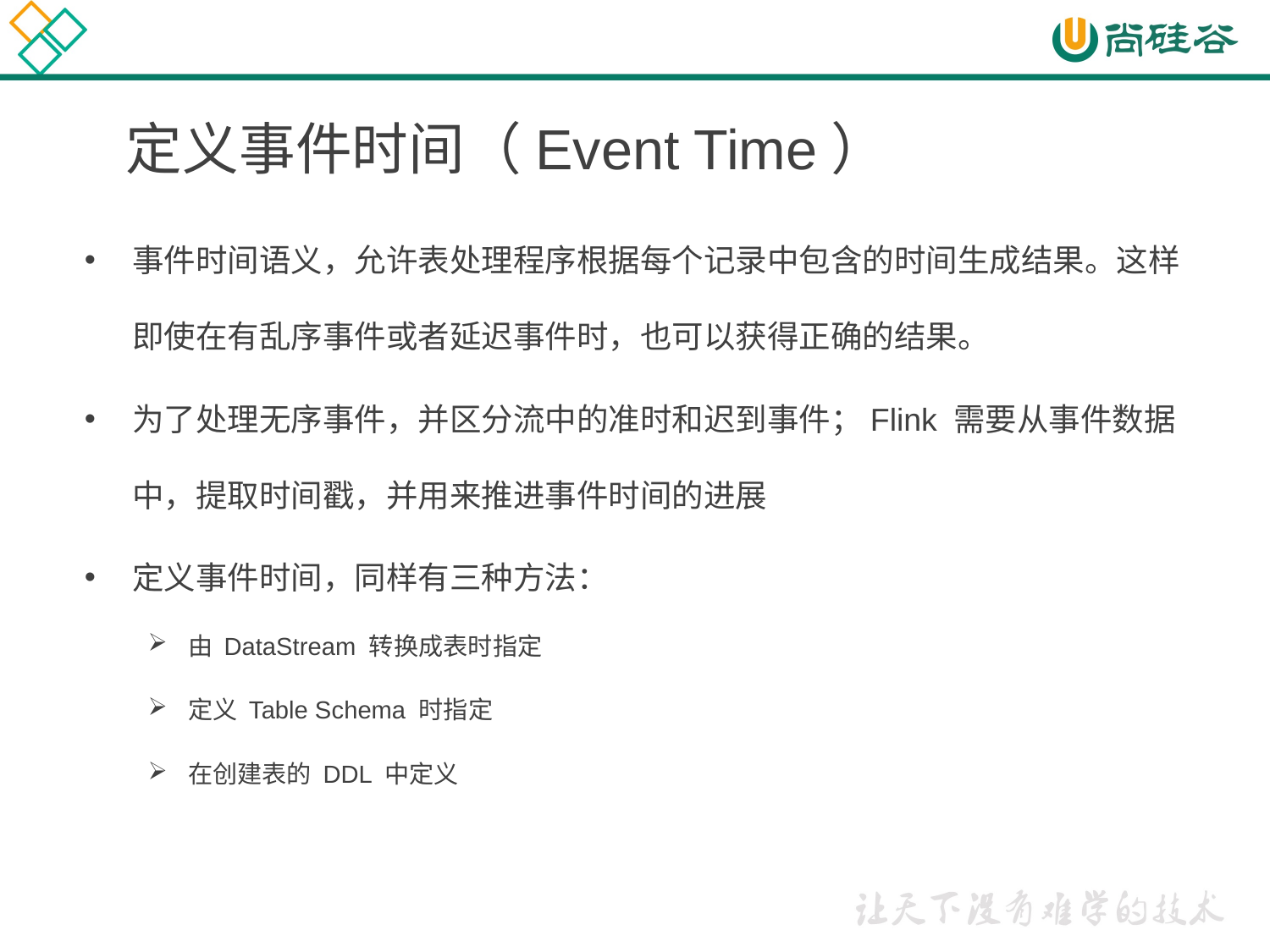

# 定义事件时间（Event Time）
事件时间语义，允许表处理程序根据每个记录中包含的时间生成结果。这样即使在有乱序事件或者延迟事件时，也可以获得正确的结果。
为了处理无序事件，并区分流中的准时和迟到事件；Flink 需要从事件数据中，提取时间戳，并用来推进事件时间的进展
定义事件时间，同样有三种方法：
由 DataStream 转换成表时指定
定义 Table Schema 时指定
在创建表的 DDL 中定义